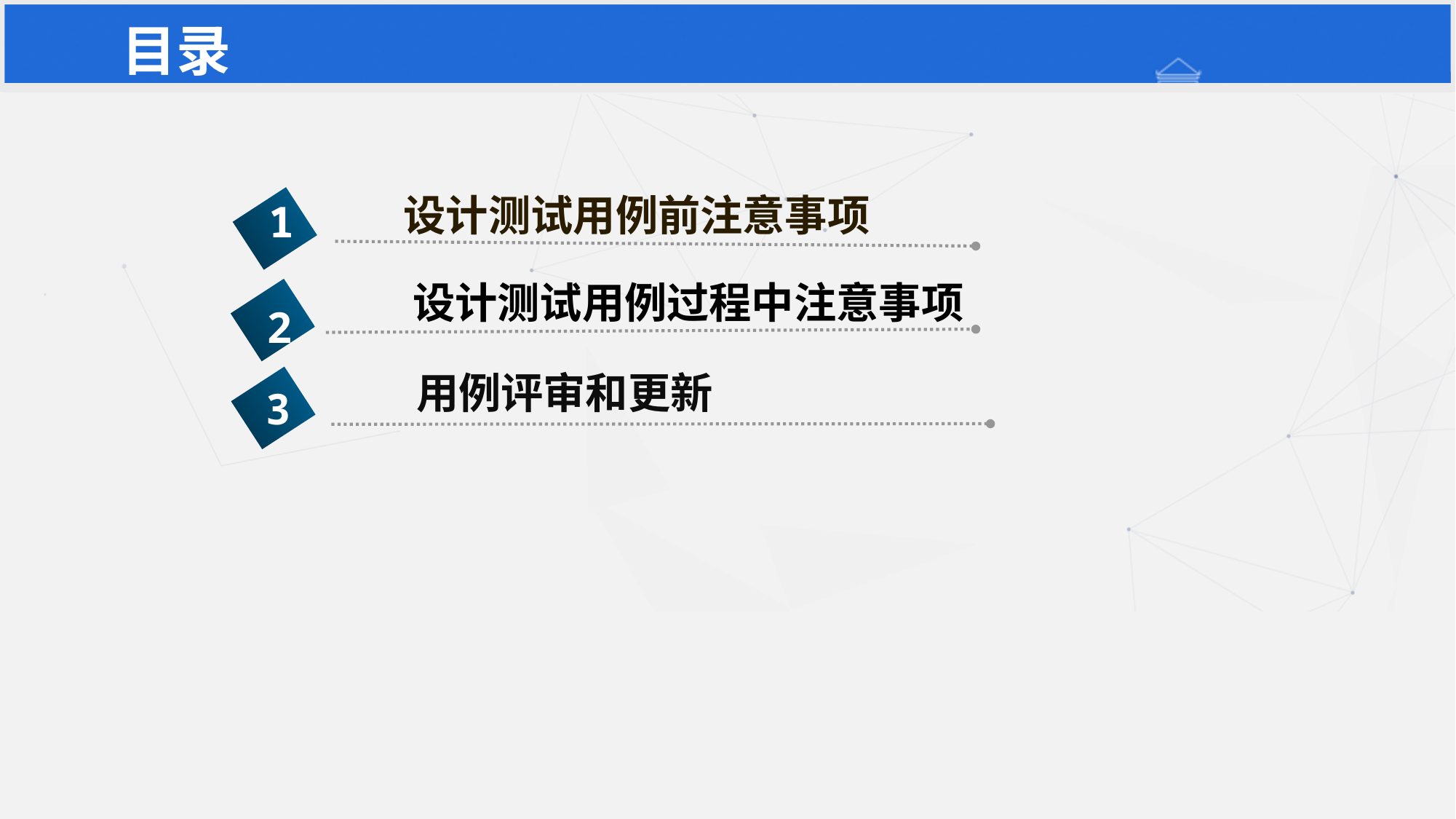

目录
设计测试用例前注意事项
1

设计测试用例过程中注意事项

2

用例评审和更新

3